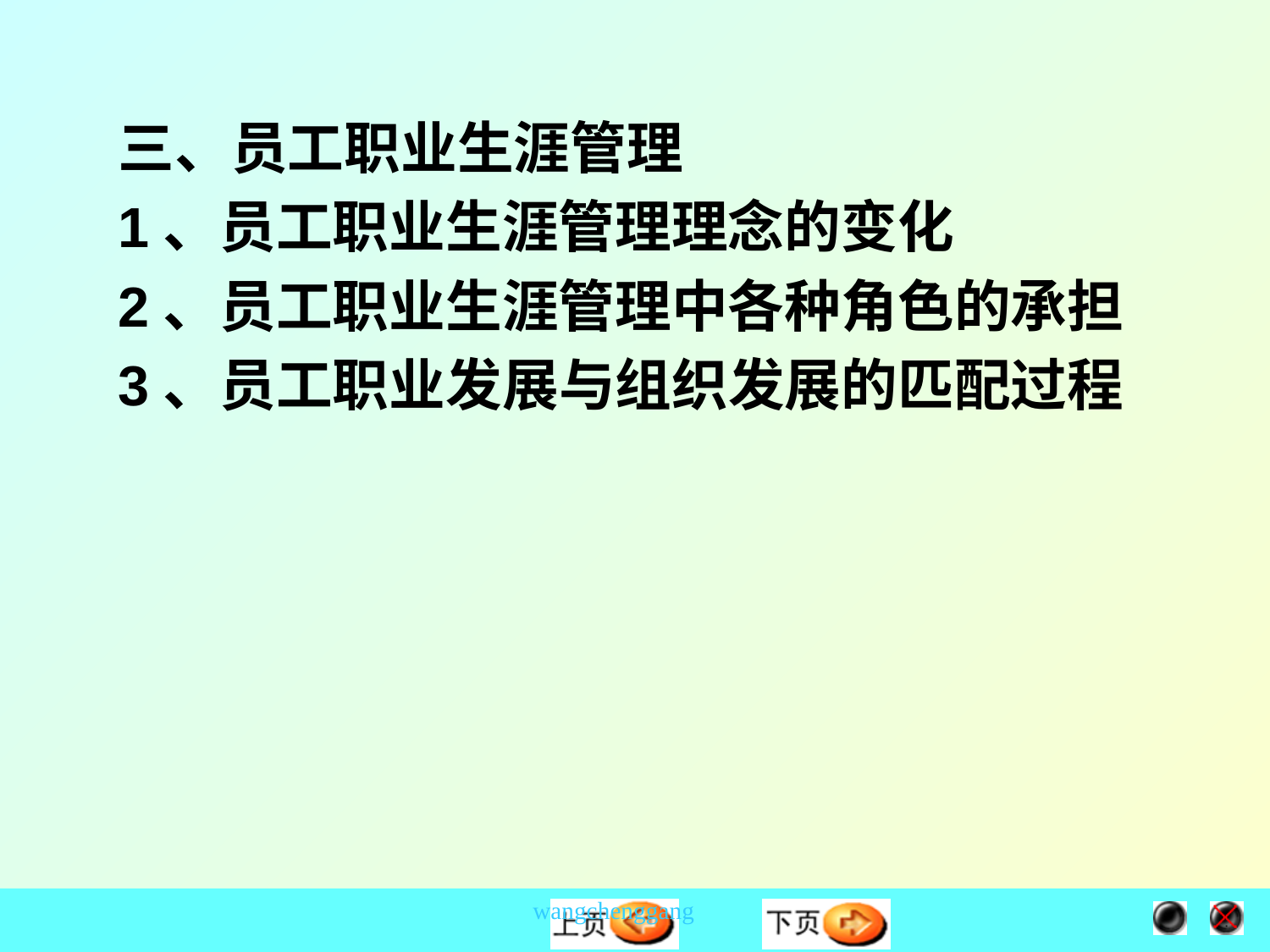

三、员工职业生涯管理
1、员工职业生涯管理理念的变化
2、员工职业生涯管理中各种角色的承担
3、员工职业发展与组织发展的匹配过程
wangchenggang